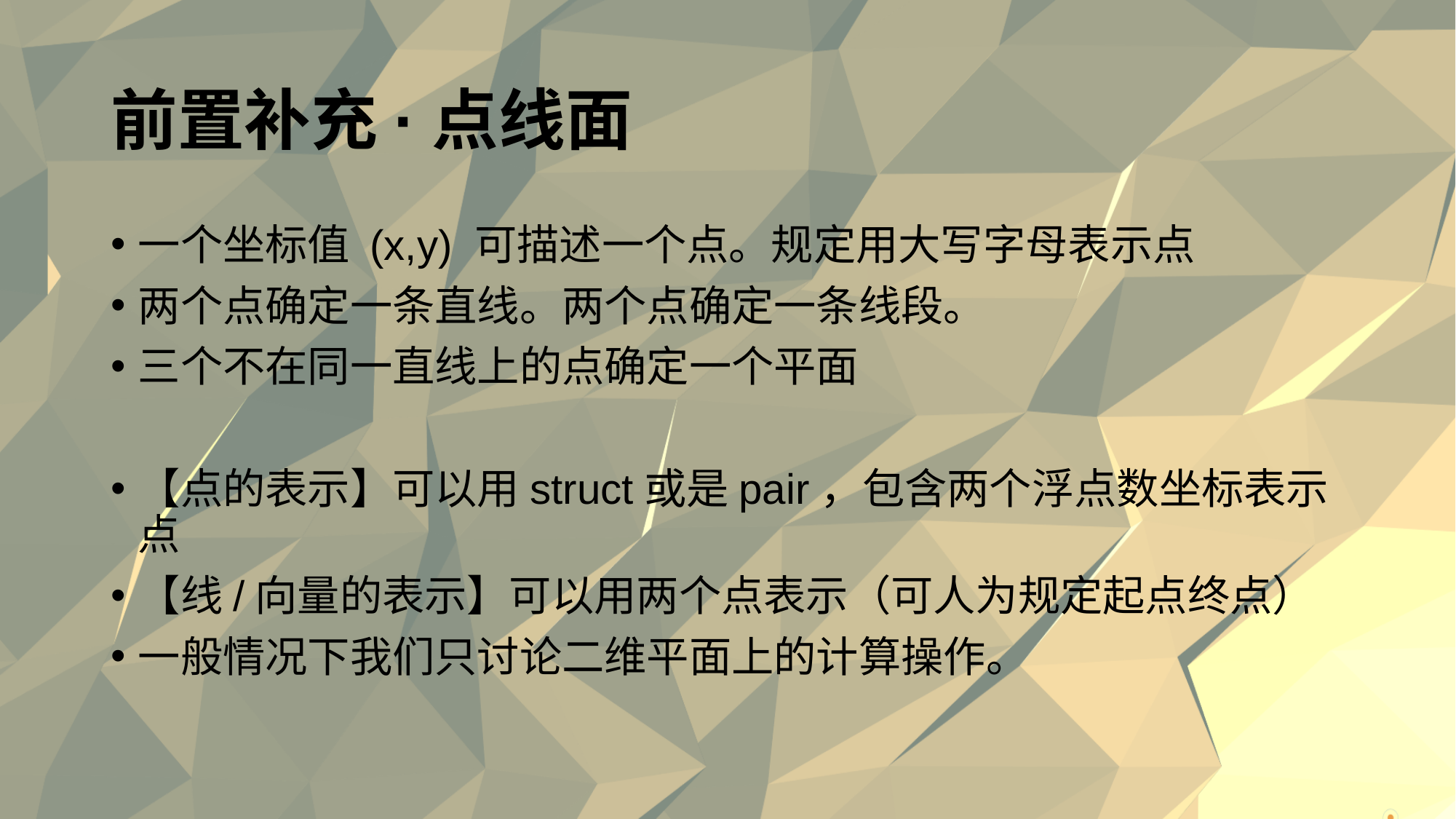

# 前置补充·点线面
一个坐标值 (x,y) 可描述一个点。规定用大写字母表示点
两个点确定一条直线。两个点确定一条线段。
三个不在同一直线上的点确定一个平面

【点的表示】可以用struct或是pair，包含两个浮点数坐标表示点
【线/向量的表示】可以用两个点表示（可人为规定起点终点）
一般情况下我们只讨论二维平面上的计算操作。